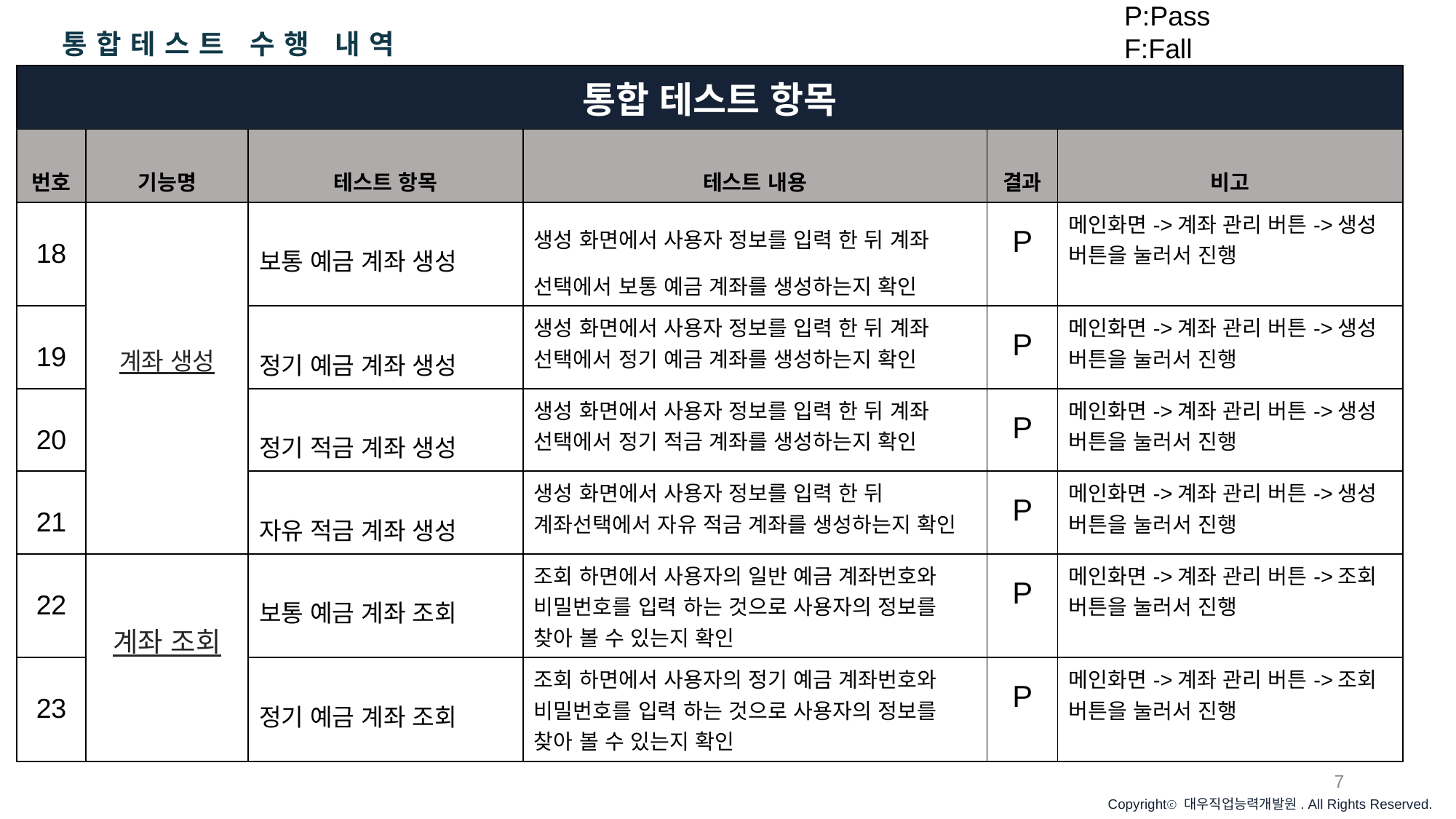

P:Pass
F:Fall
통합테스트 수행 내역
| 통합 테스트 항목 |  |  |  |  |  |
| --- | --- | --- | --- | --- | --- |
| 번호 | 기능명 | 테스트 항목 | 테스트 내용 | 결과 | 비고 |
| 18 | 계좌 생성 | 보통 예금 계좌 생성 | 생성 화면에서 사용자 정보를 입력 한 뒤 계좌 선택에서 보통 예금 계좌를 생성하는지 확인 | P | 메인화면->계좌 관리 버튼->생성 버튼을 눌러서 진행 |
| 19 |  | 정기 예금 계좌 생성 | 생성 화면에서 사용자 정보를 입력 한 뒤 계좌 선택에서 정기 예금 계좌를 생성하는지 확인 | P | 메인화면->계좌 관리 버튼->생성 버튼을 눌러서 진행 |
| 20 |  | 정기 적금 계좌 생성 | 생성 화면에서 사용자 정보를 입력 한 뒤 계좌 선택에서 정기 적금 계좌를 생성하는지 확인 | P | 메인화면->계좌 관리 버튼->생성 버튼을 눌러서 진행 |
| 21 |  | 자유 적금 계좌 생성 | 생성 화면에서 사용자 정보를 입력 한 뒤 계좌선택에서 자유 적금 계좌를 생성하는지 확인 | P | 메인화면->계좌 관리 버튼->생성 버튼을 눌러서 진행 |
| 22 | 계좌 조회 | 보통 예금 계좌 조회 | 조회 하면에서 사용자의 일반 예금 계좌번호와 비밀번호를 입력 하는 것으로 사용자의 정보를 찾아 볼 수 있는지 확인 | P | 메인화면->계좌 관리 버튼->조회 버튼을 눌러서 진행 |
| 23 |  | 정기 예금 계좌 조회 | 조회 하면에서 사용자의 정기 예금 계좌번호와 비밀번호를 입력 하는 것으로 사용자의 정보를 찾아 볼 수 있는지 확인 | P | 메인화면->계좌 관리 버튼->조회 버튼을 눌러서 진행 |
7